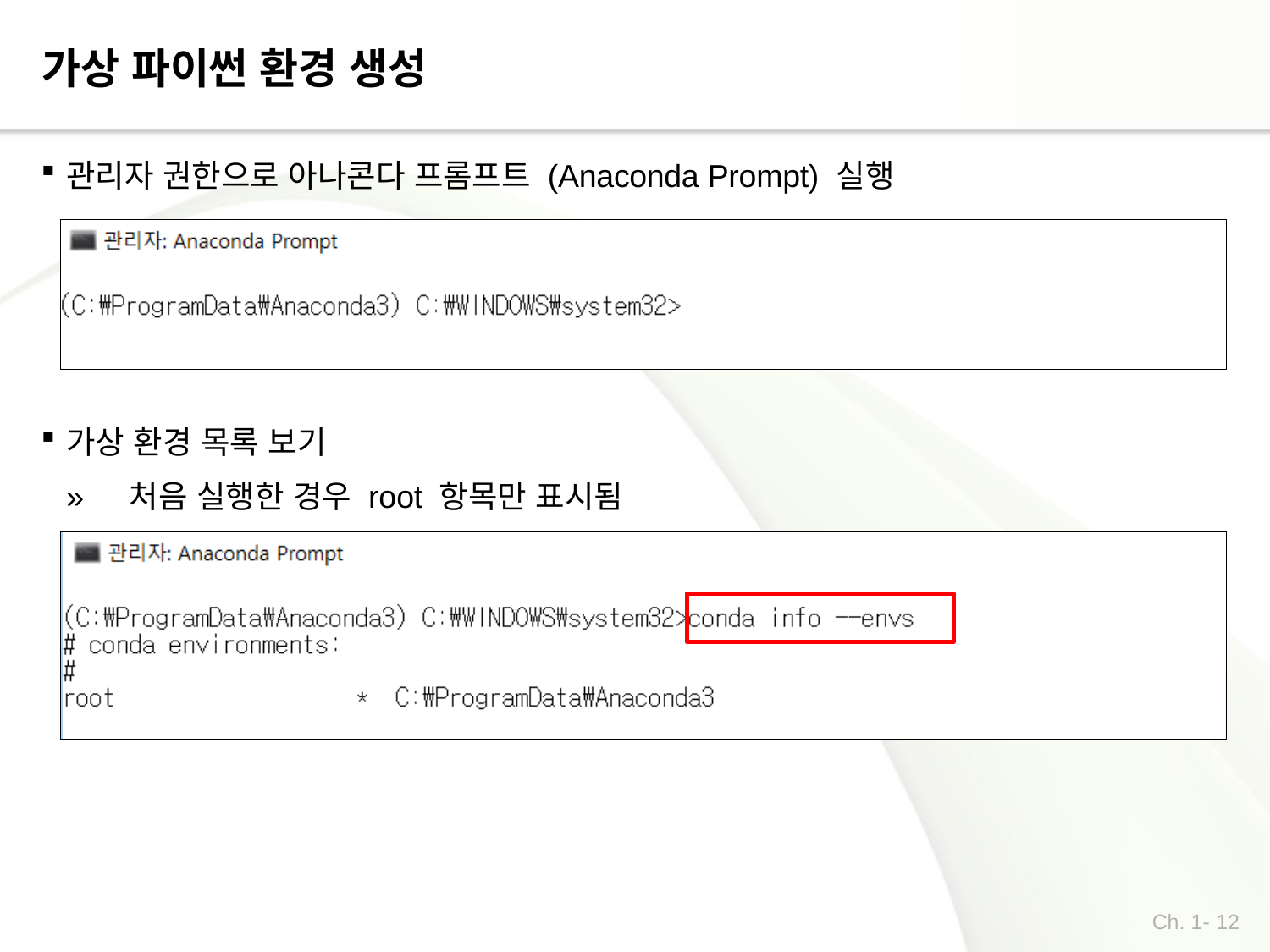

# 가상 파이썬 환경 생성
관리자 권한으로 아나콘다 프롬프트 (Anaconda Prompt) 실행

가상 환경 목록 보기
»	처음 실행한 경우 root 항목만 표시됨

Ch. 1- 12